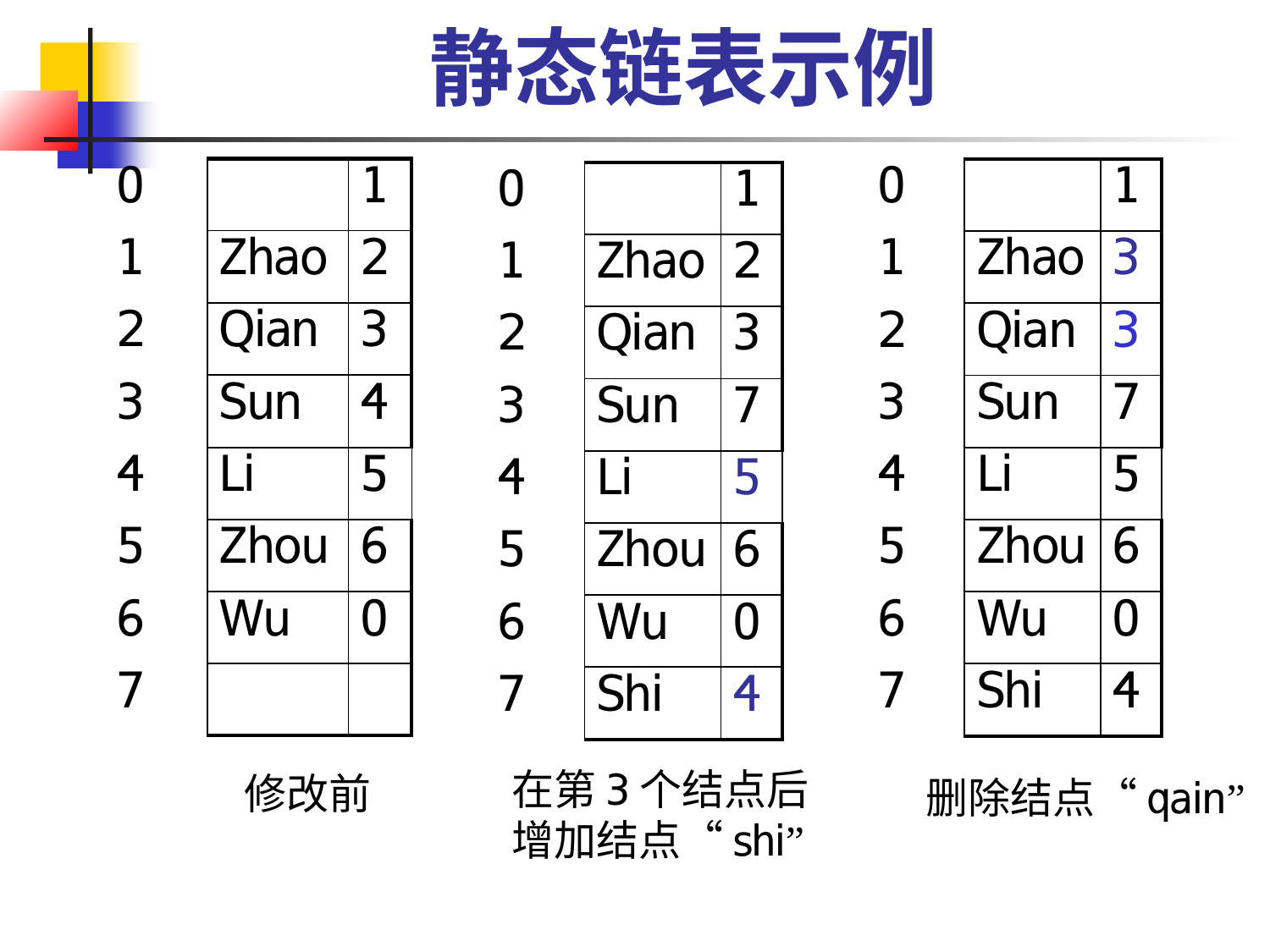

静态链表示例
| 0 |  | 1 |
| --- | --- | --- |
| 1 | Zhao | 2 |
| 2 | Qian | 3 |
| 3 | Sun | 4 |
| 4 | Li | 5 |
| 5 | Zhou | 6 |
| 6 | Wu | 0 |
| 7 |  |  |
| 0 |  | 1 |
| --- | --- | --- |
| 1 | Zhao | 3 |
| 2 | Qian | 3 |
| 3 | Sun | 7 |
| 4 | Li | 5 |
| 5 | Zhou | 6 |
| 6 | Wu | 0 |
| 7 | Shi | 4 |
| 0 |  | 1 |
| --- | --- | --- |
| 1 | Zhao | 2 |
| 2 | Qian | 3 |
| 3 | Sun | 7 |
| 4 | Li | 5 |
| 5 | Zhou | 6 |
| 6 | Wu | 0 |
| 7 | Shi | 4 |

在第3个结点后
增加结点“shi”
 修改前
删除结点“qain”